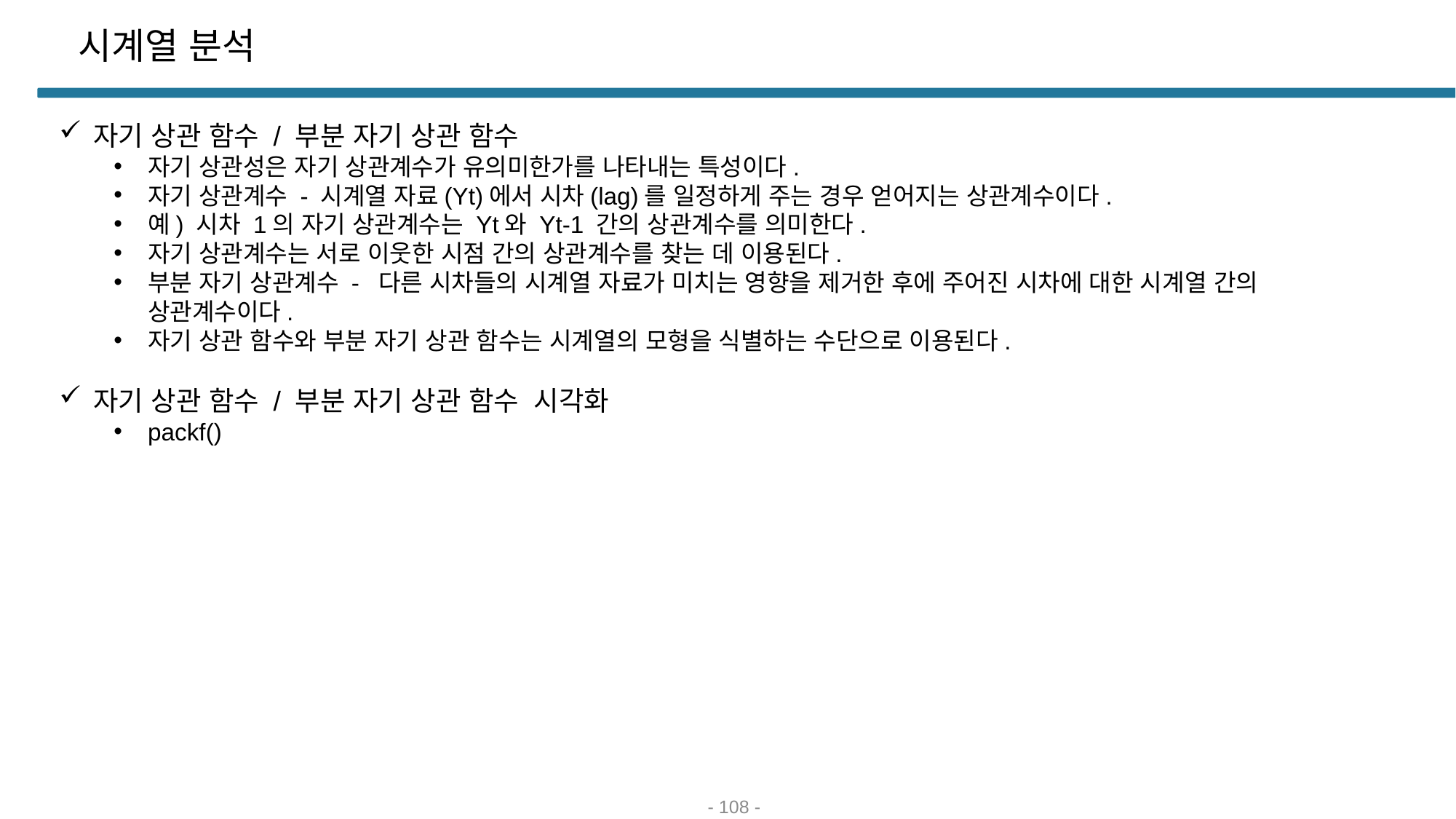

시계열 분석
#
자기 상관 함수 / 부분 자기 상관 함수
자기 상관성은 자기 상관계수가 유의미한가를 나타내는 특성이다.
자기 상관계수 - 시계열 자료(Yt)에서 시차(lag)를 일정하게 주는 경우 얻어지는 상관계수이다.
예) 시차 1의 자기 상관계수는 Yt와 Yt-1 간의 상관계수를 의미한다.
자기 상관계수는 서로 이웃한 시점 간의 상관계수를 찾는 데 이용된다.
부분 자기 상관계수 -  다른 시차들의 시계열 자료가 미치는 영향을 제거한 후에 주어진 시차에 대한 시계열 간의 상관계수이다.
자기 상관 함수와 부분 자기 상관 함수는 시계열의 모형을 식별하는 수단으로 이용된다.

자기 상관 함수 / 부분 자기 상관 함수  시각화
packf()

- 108 -